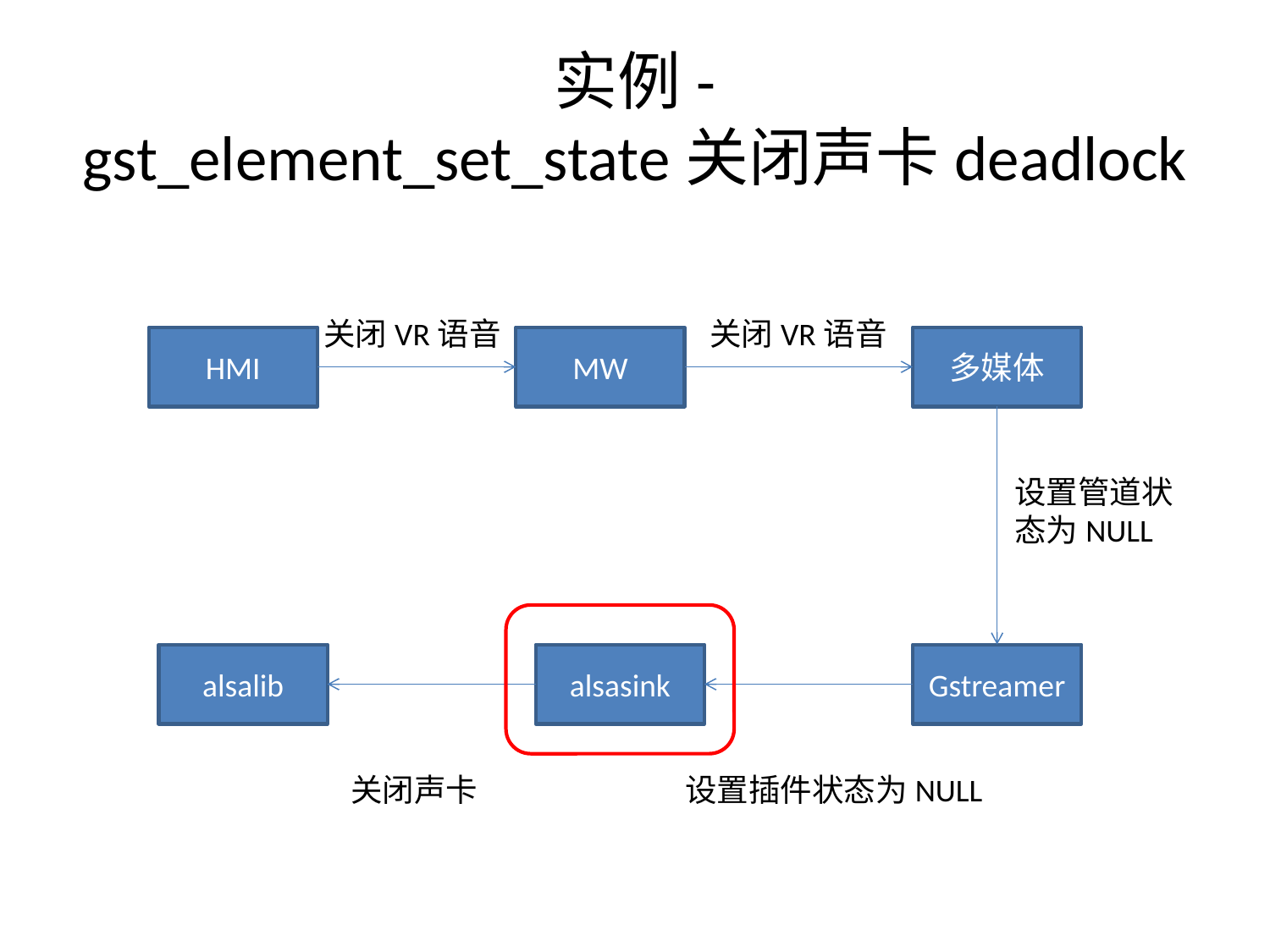

# 实例- gst_element_set_state关闭声卡deadlock

关闭VR语音
关闭VR语音
HMI
MW
多媒体
设置管道状态为NULL

alsalib
alsasink
Gstreamer
关闭声卡
设置插件状态为NULL